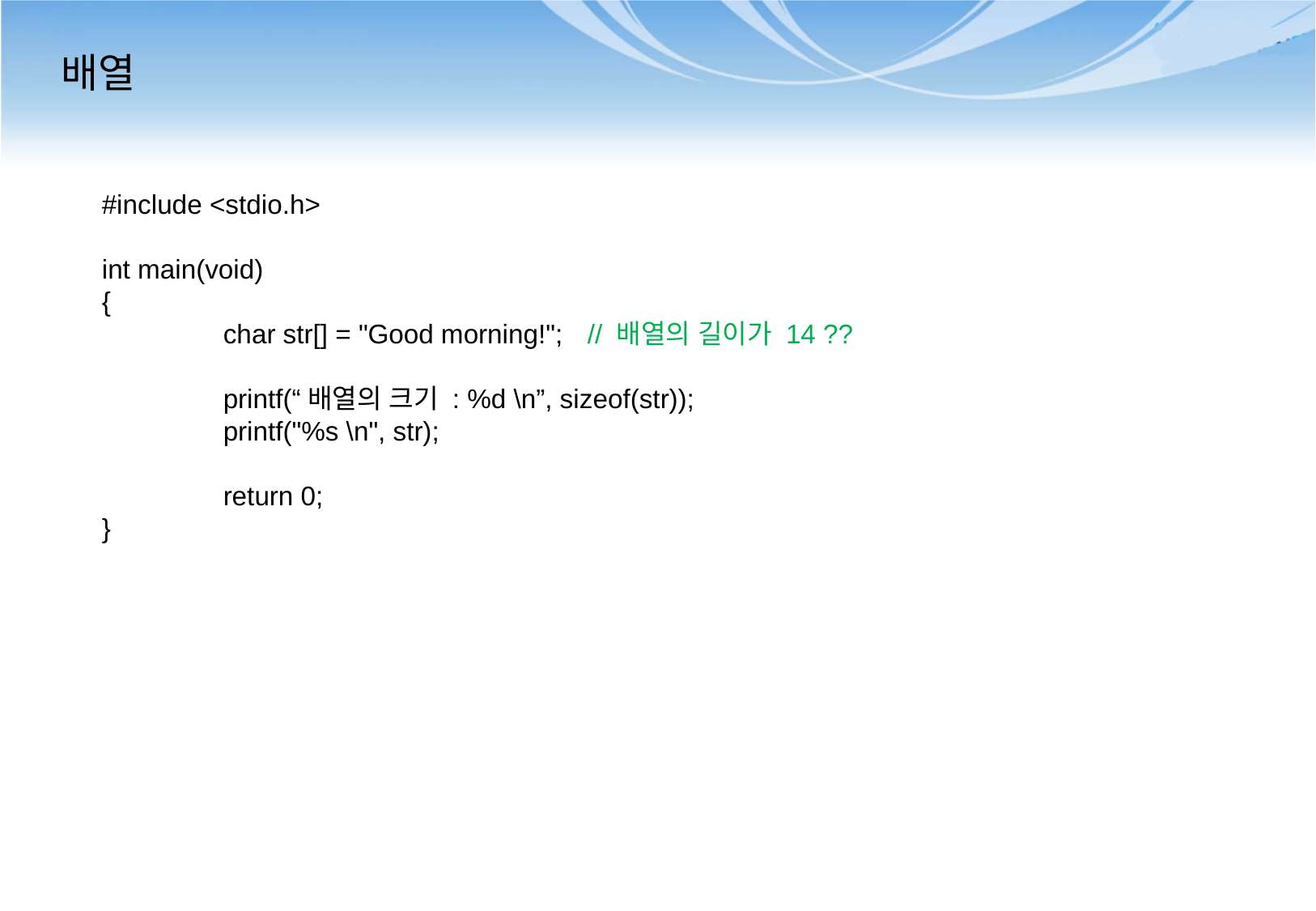

# 배열

#include <stdio.h>

int main(void)
{
	char str[] = "Good morning!";	// 배열의 길이가 14 ??

	printf(“배열의 크기 : %d \n”, sizeof(str));
	printf("%s \n", str);

	return 0;
}